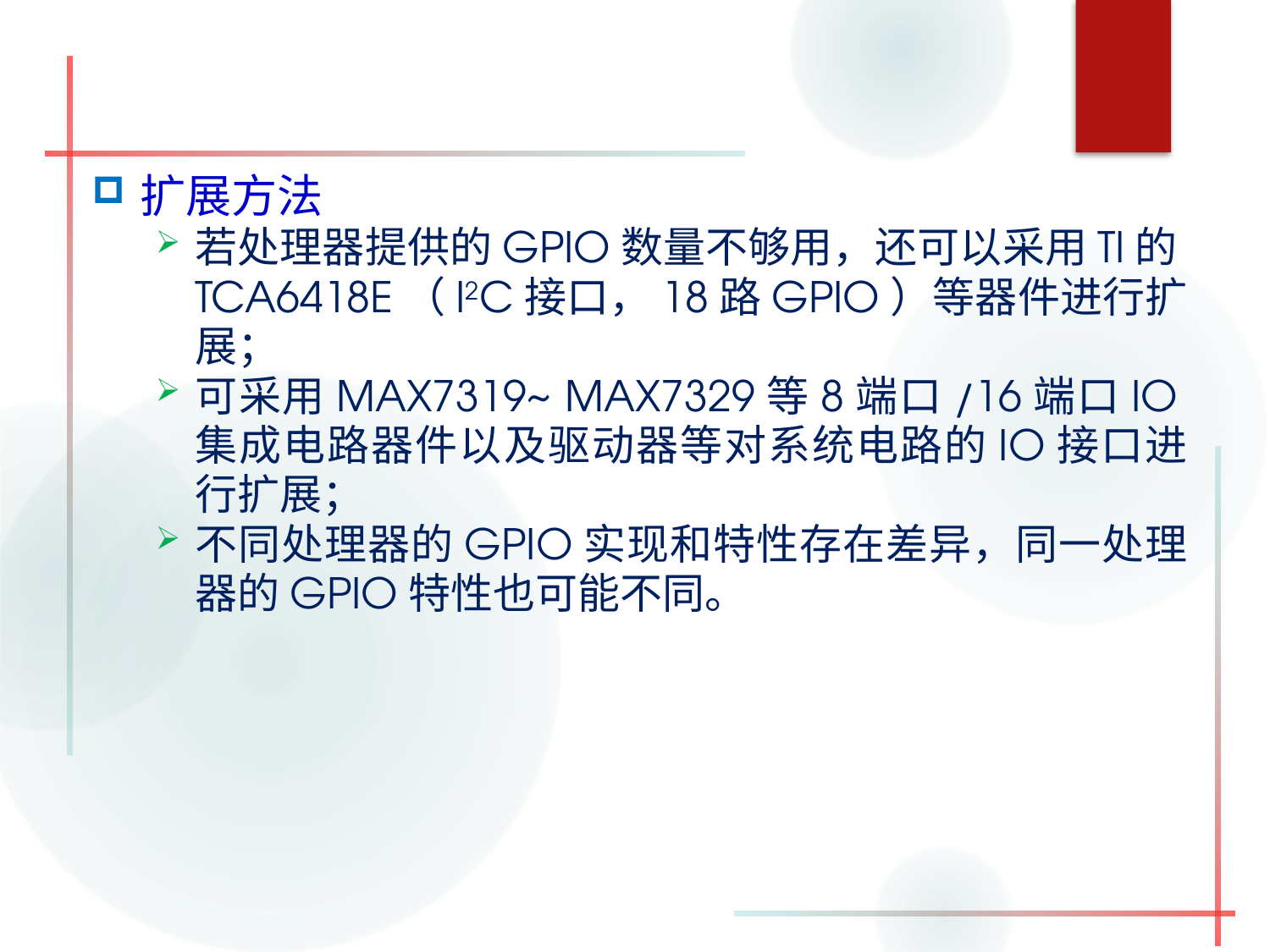

30
扩展方法
若处理器提供的GPIO数量不够用，还可以采用TI的TCA6418E（I2C接口，18路GPIO）等器件进行扩展；
可采用MAX7319~ MAX7329等8端口/16端口IO集成电路器件以及驱动器等对系统电路的IO接口进行扩展；
不同处理器的GPIO实现和特性存在差异，同一处理器的GPIO特性也可能不同。